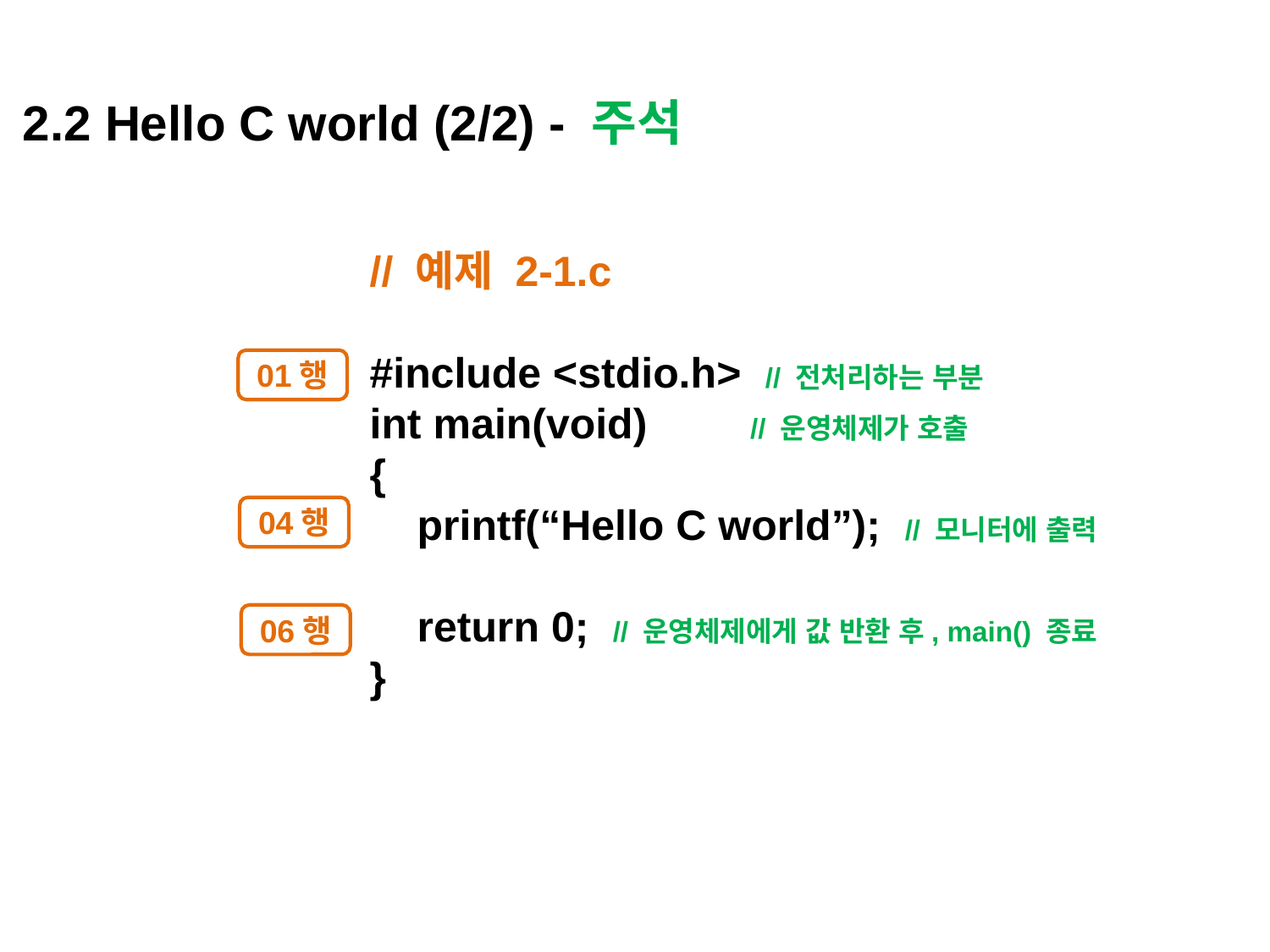

# 2.2 Hello C world (2/2) - 주석
// 예제 2-1.c

#include <stdio.h>  // 전처리하는 부분
int main(void)         // 운영체제가 호출
{
    printf(“Hello C world”);  // 모니터에 출력

    return 0;  // 운영체제에게 값 반환 후, main() 종료
}

01행
04행
06행